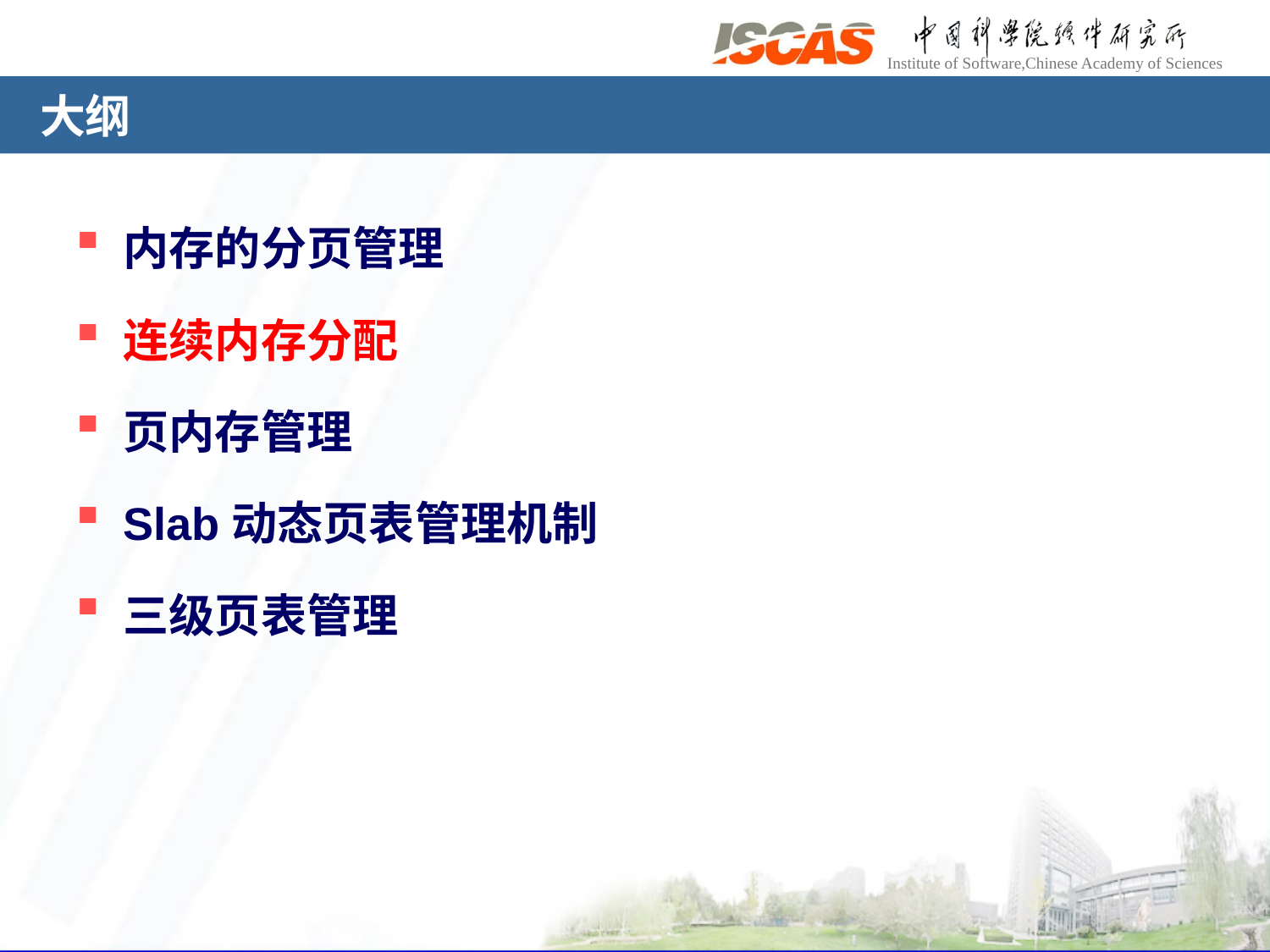

# 大纲
内存的分页管理
连续内存分配
页内存管理
Slab动态页表管理机制
三级页表管理